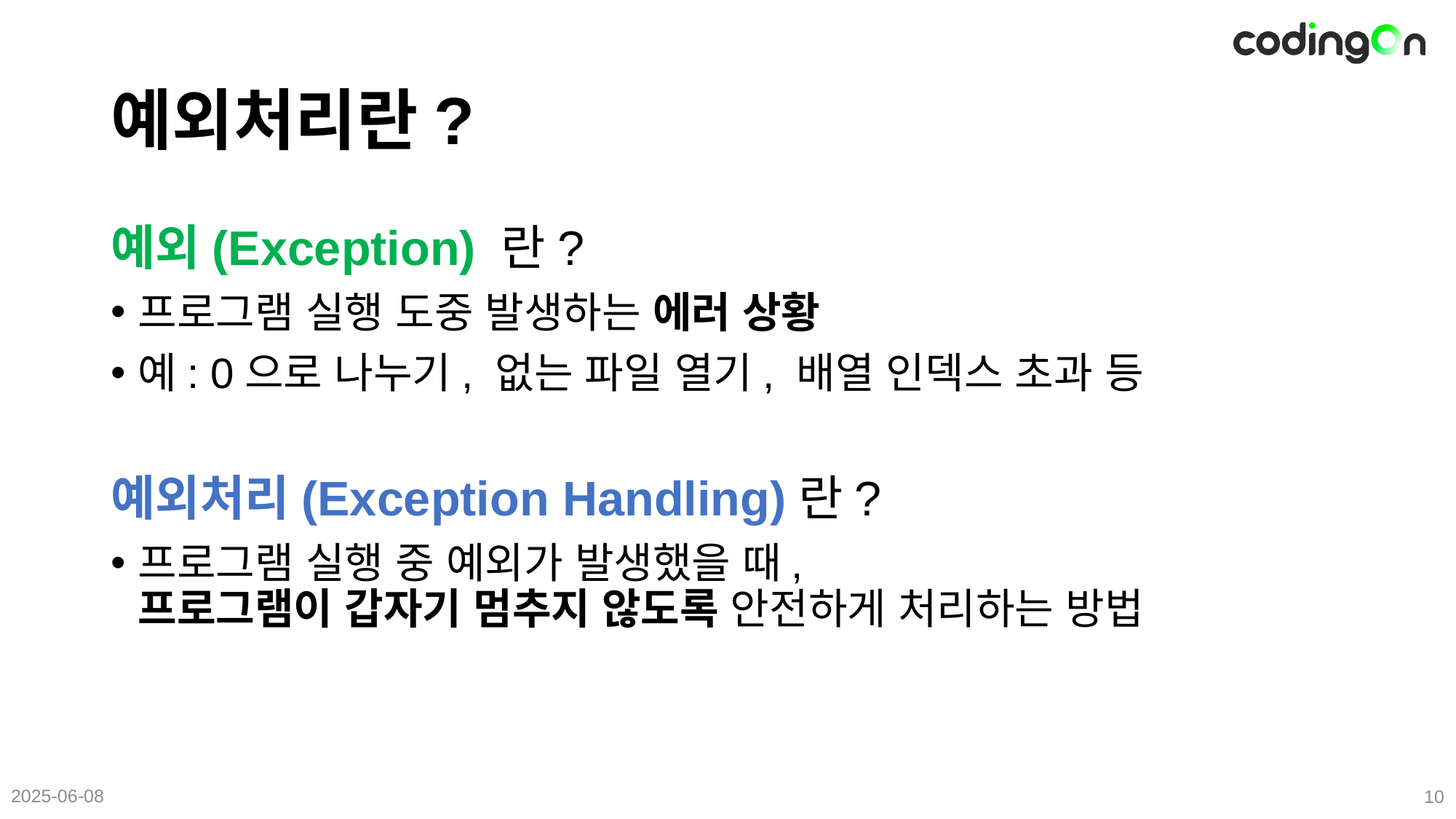

# 예외처리란?
예외(Exception) 란?
프로그램 실행 도중 발생하는 에러 상황
예: 0으로 나누기, 없는 파일 열기, 배열 인덱스 초과 등

예외처리(Exception Handling)란?
프로그램 실행 중 예외가 발생했을 때,
프로그램이 갑자기 멈추지 않도록 안전하게 처리하는 방법
2025-06-08
10